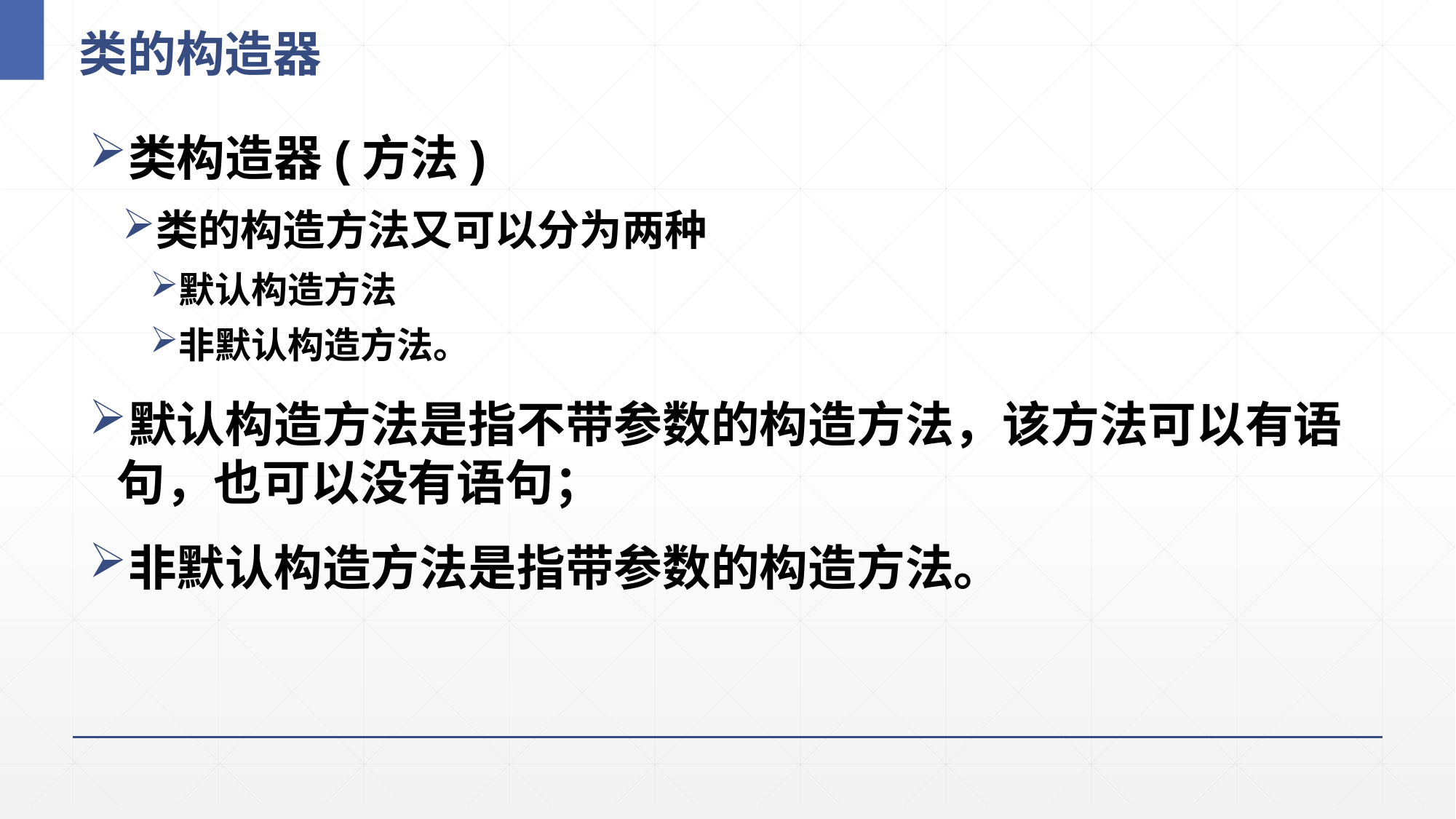

# 类的构造器
类构造器(方法)
类的构造方法又可以分为两种
默认构造方法
非默认构造方法。
默认构造方法是指不带参数的构造方法，该方法可以有语句，也可以没有语句；
非默认构造方法是指带参数的构造方法。